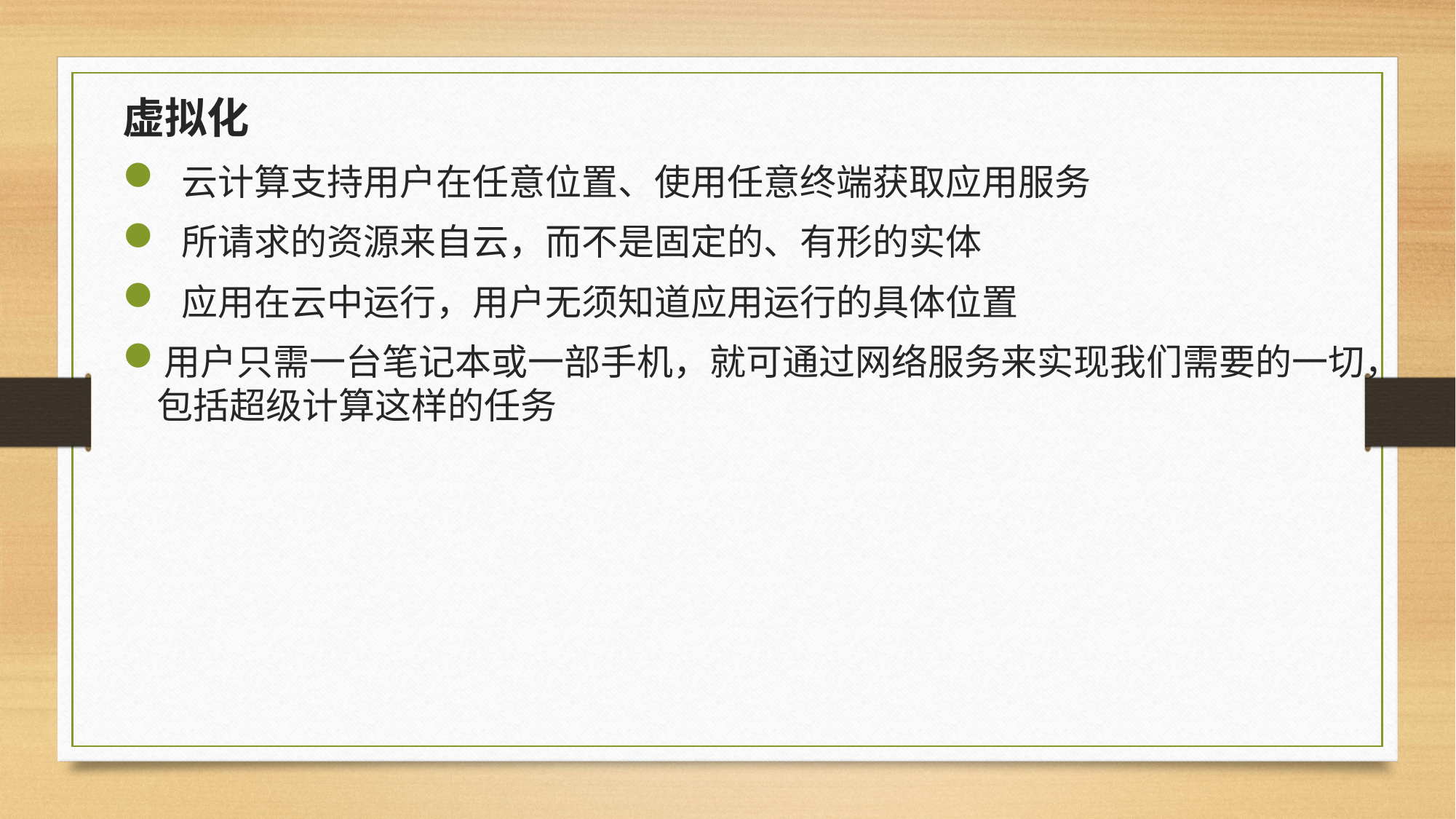

虚拟化
 云计算支持用户在任意位置、使用任意终端获取应用服务
 所请求的资源来自云，而不是固定的、有形的实体
 应用在云中运行，用户无须知道应用运行的具体位置
用户只需一台笔记本或一部手机，就可通过网络服务来实现我们需要的一切，包括超级计算这样的任务